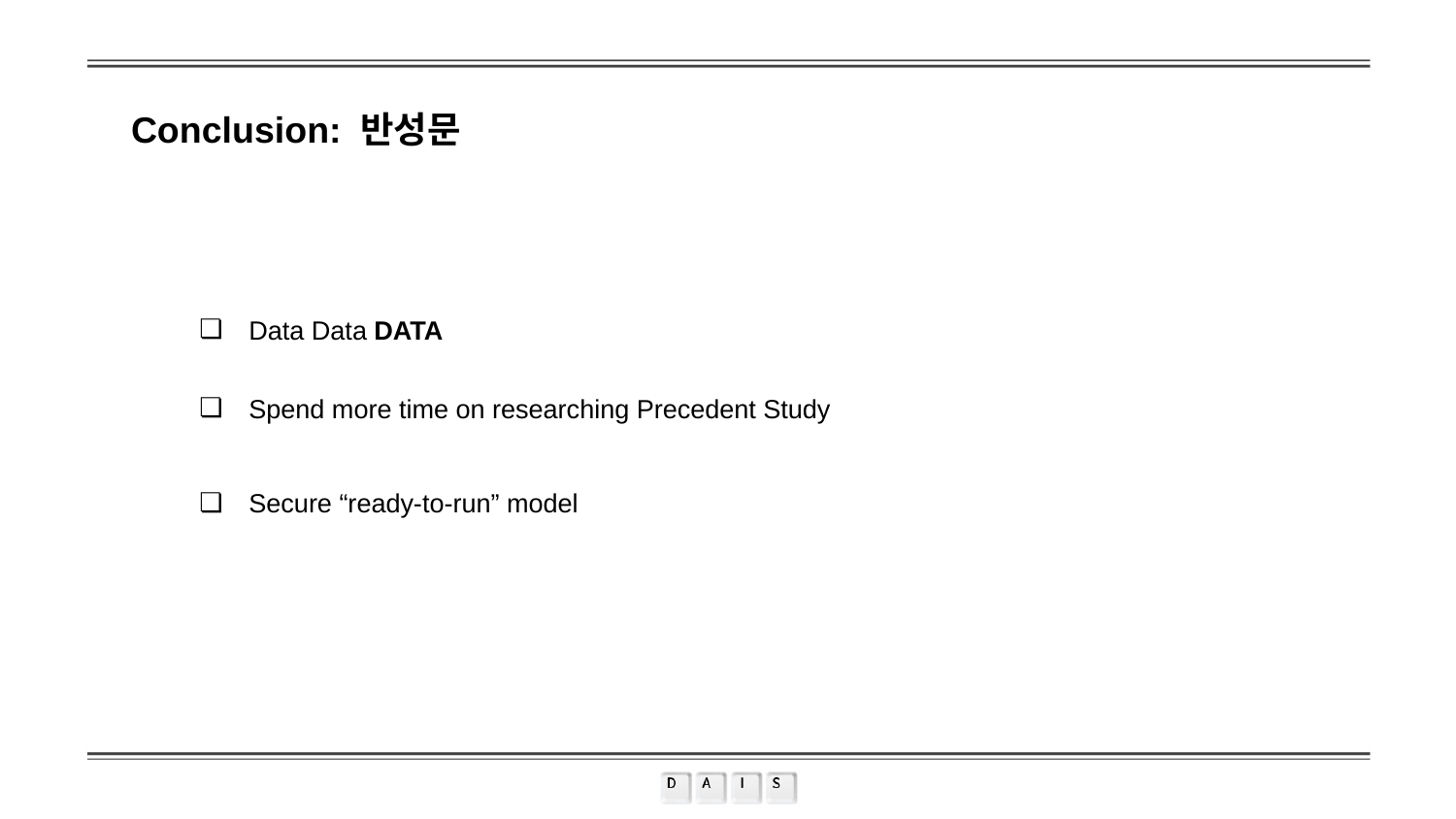

Conclusion: 반성문
Data Data DATA
Spend more time on researching Precedent Study
Secure “ready-to-run” model